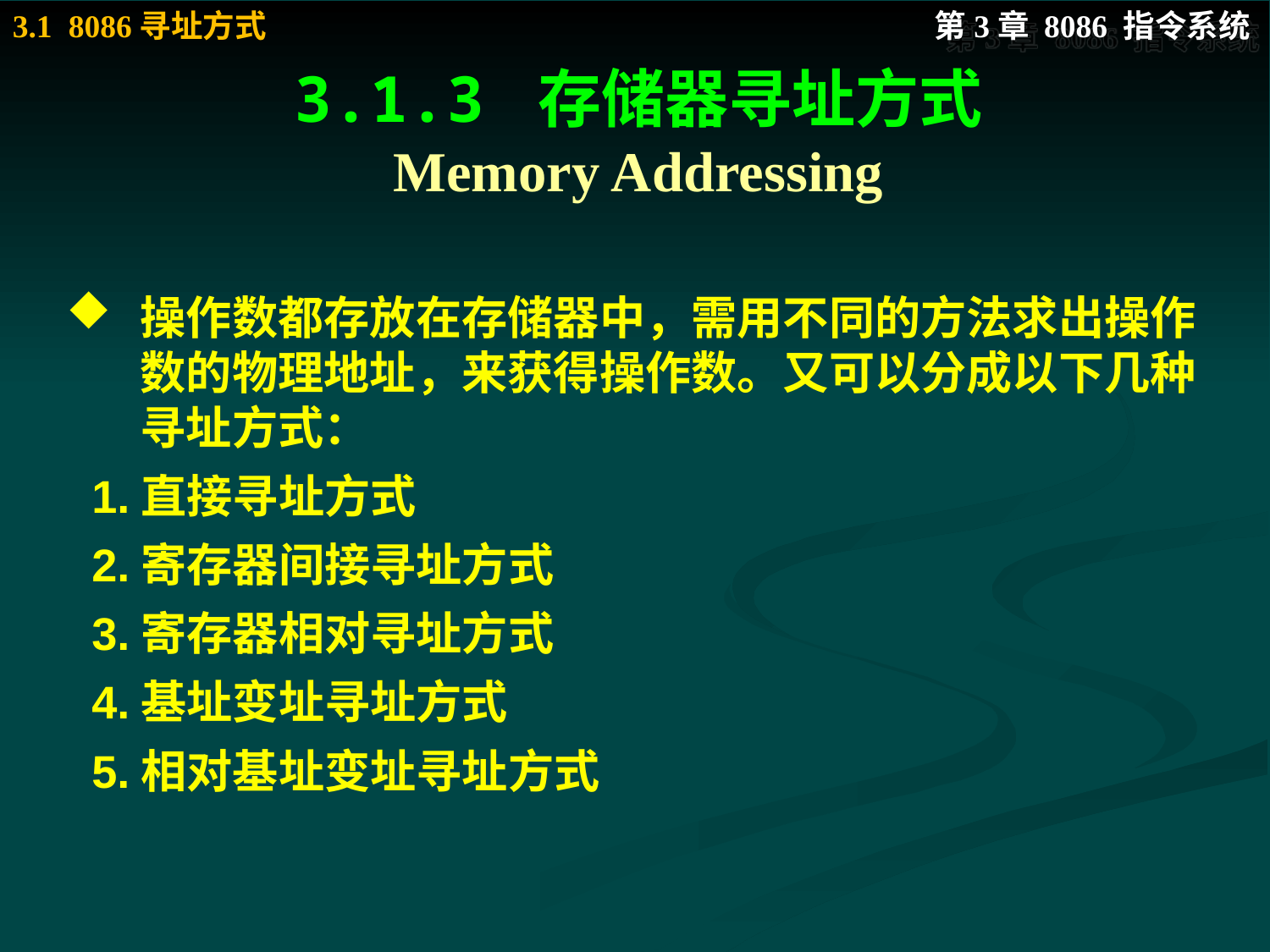

#
3.1.3 存储器寻址方式
Memory Addressing

操作数都存放在存储器中，需用不同的方法求出操作数的物理地址，来获得操作数。又可以分成以下几种寻址方式：
  1.直接寻址方式
  2.寄存器间接寻址方式
  3.寄存器相对寻址方式
  4.基址变址寻址方式
  5.相对基址变址寻址方式